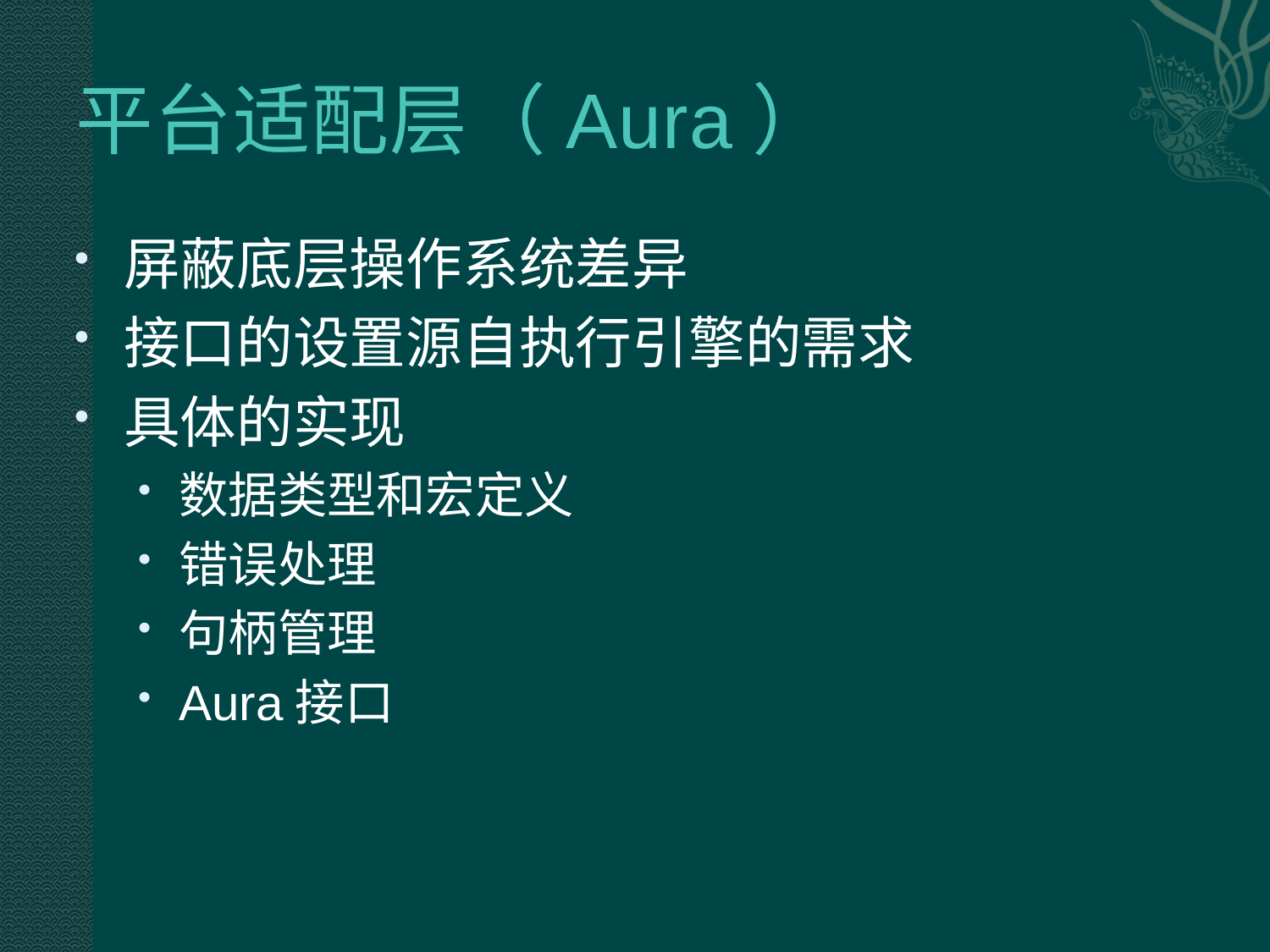

# 平台适配层（Aura）
屏蔽底层操作系统差异
接口的设置源自执行引擎的需求
具体的实现
数据类型和宏定义
错误处理
句柄管理
Aura接口